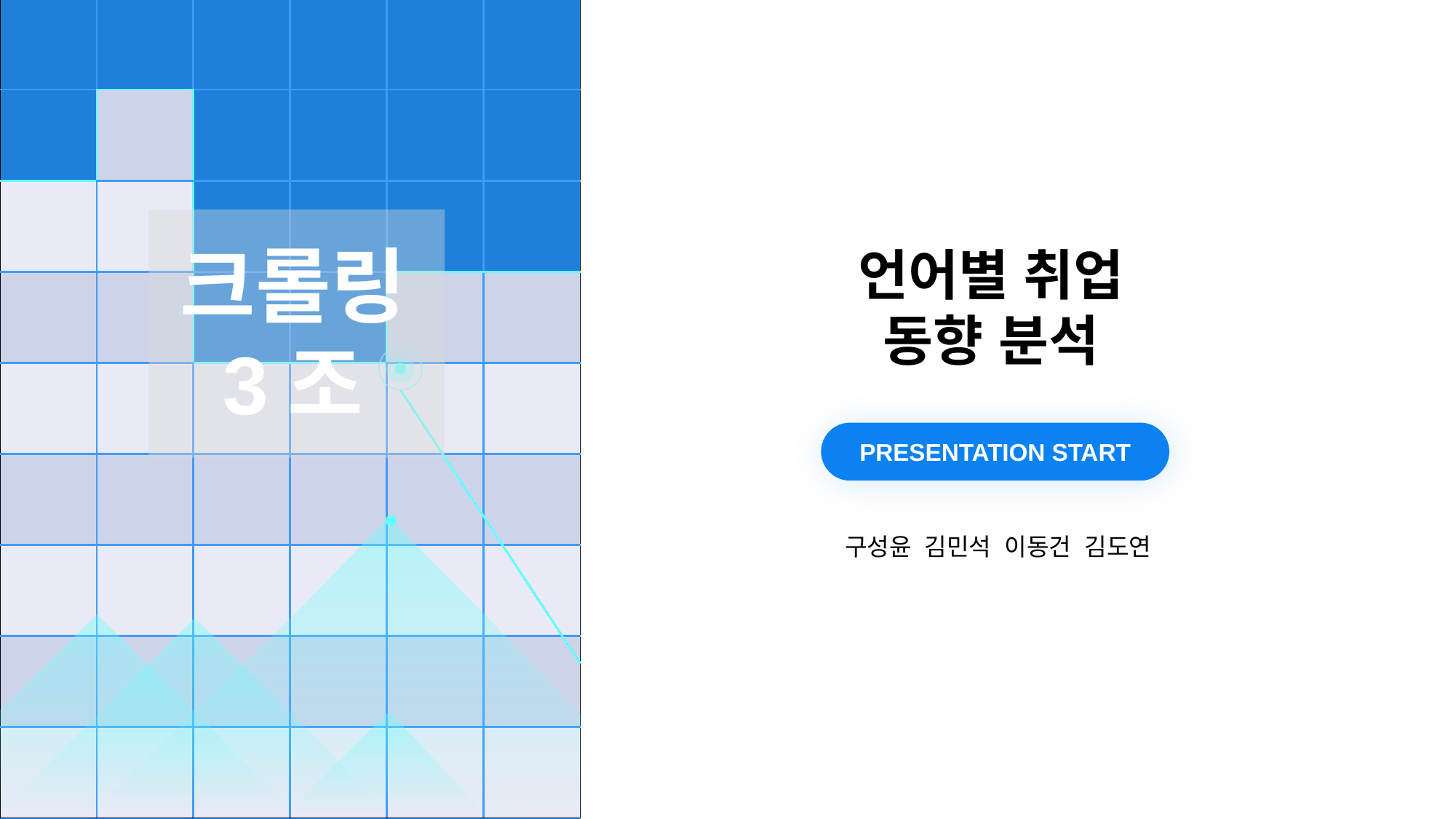

|  |  |  |  |  |  |
| --- | --- | --- | --- | --- | --- |
|  |  |  |  |  |  |
|  |  |  |  |  |  |
|  |  |  |  |  |  |
|  |  |  |  |  |  |
|  |  |  |  |  |  |
|  |  |  |  |  |  |
|  |  |  |  |  |  |
|  |  |  |  |  |  |

크롤링
3조
언어별 취업
동향 분석

PRESENTATION START
구성윤  김민석  이동건  김도연